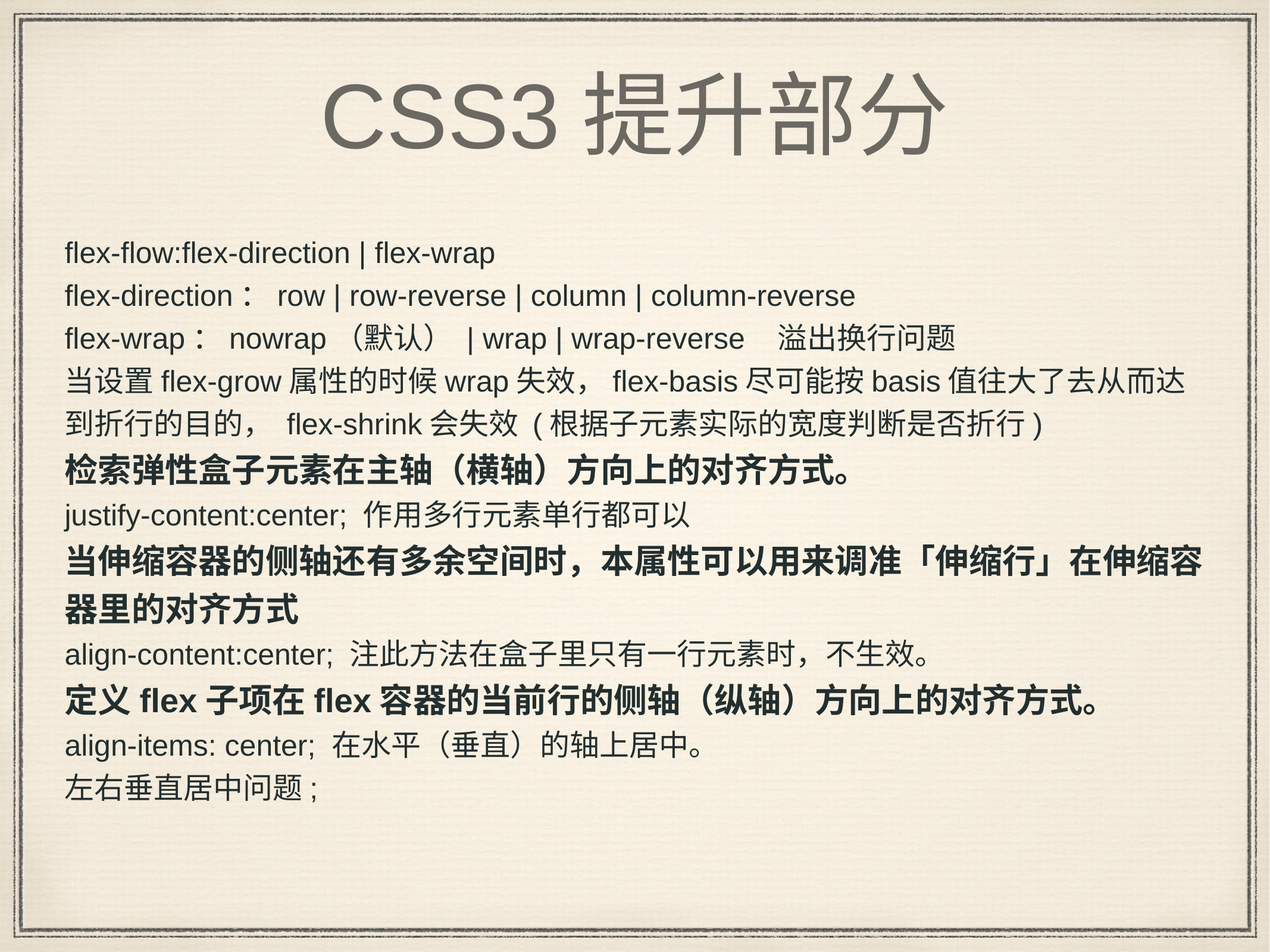

# CSS3提升部分
flex-flow:flex-direction | flex-wrap
flex-direction：row | row-reverse | column | column-reverse
flex-wrap：nowrap（默认） | wrap | wrap-reverse   溢出换行问题
当设置flex-grow属性的时候wrap失效，flex-basis尽可能按basis值往大了去从而达到折行的目的， flex-shrink会失效 (根据子元素实际的宽度判断是否折行)
检索弹性盒子元素在主轴（横轴）方向上的对齐方式。
justify-content:center; 作用多行元素单行都可以
当伸缩容器的侧轴还有多余空间时，本属性可以用来调准「伸缩行」在伸缩容器里的对齐方式
align-content:center; 注此方法在盒子里只有一行元素时，不生效。
定义flex子项在flex容器的当前行的侧轴（纵轴）方向上的对齐方式。
align-items: center; 在水平（垂直）的轴上居中。
左右垂直居中问题;